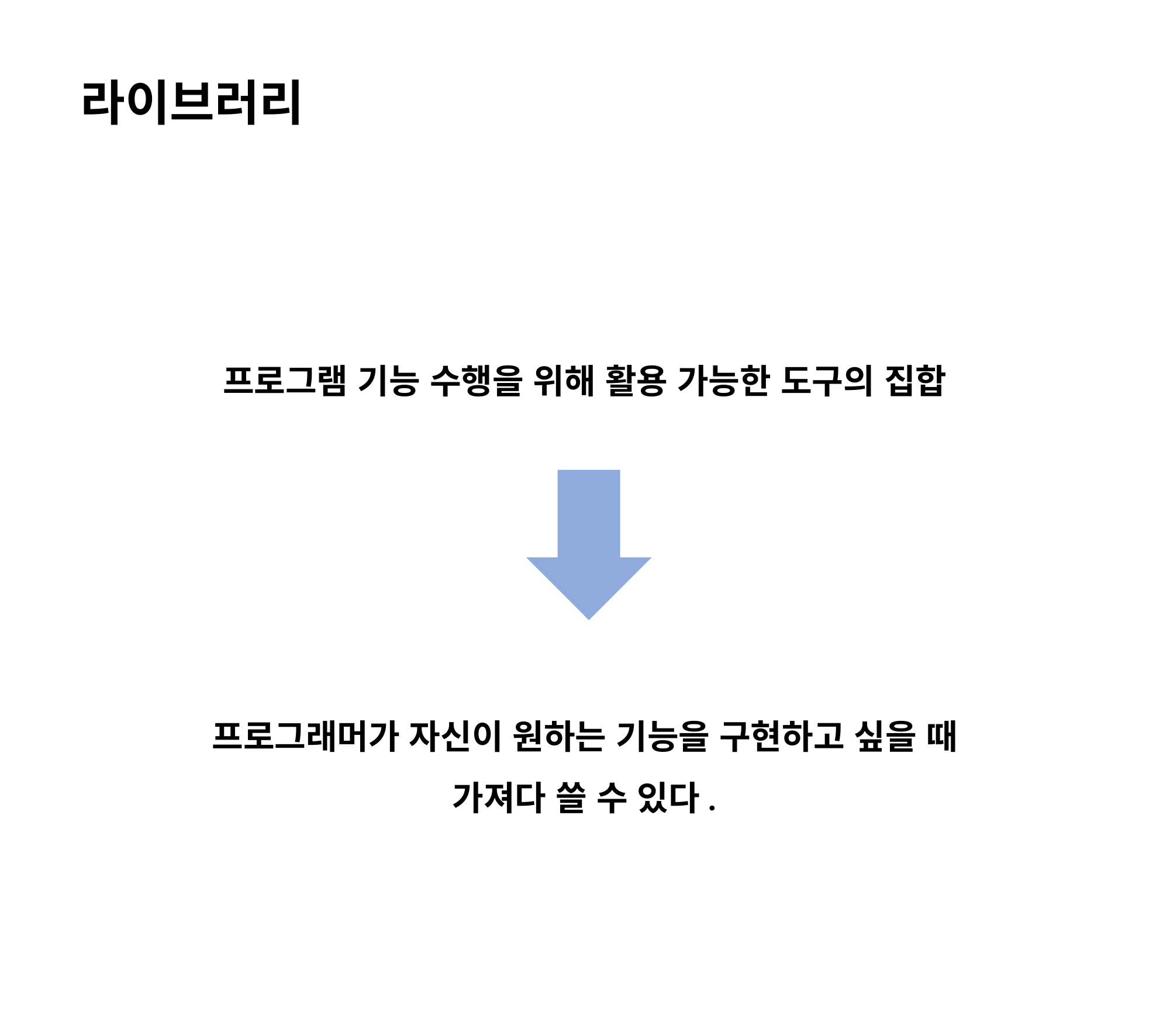

라이브러리
프로그램 기능 수행을 위해 활용 가능한 도구의 집합

프로그래머가 자신이 원하는 기능을 구현하고 싶을 때
가져다 쓸 수 있다.